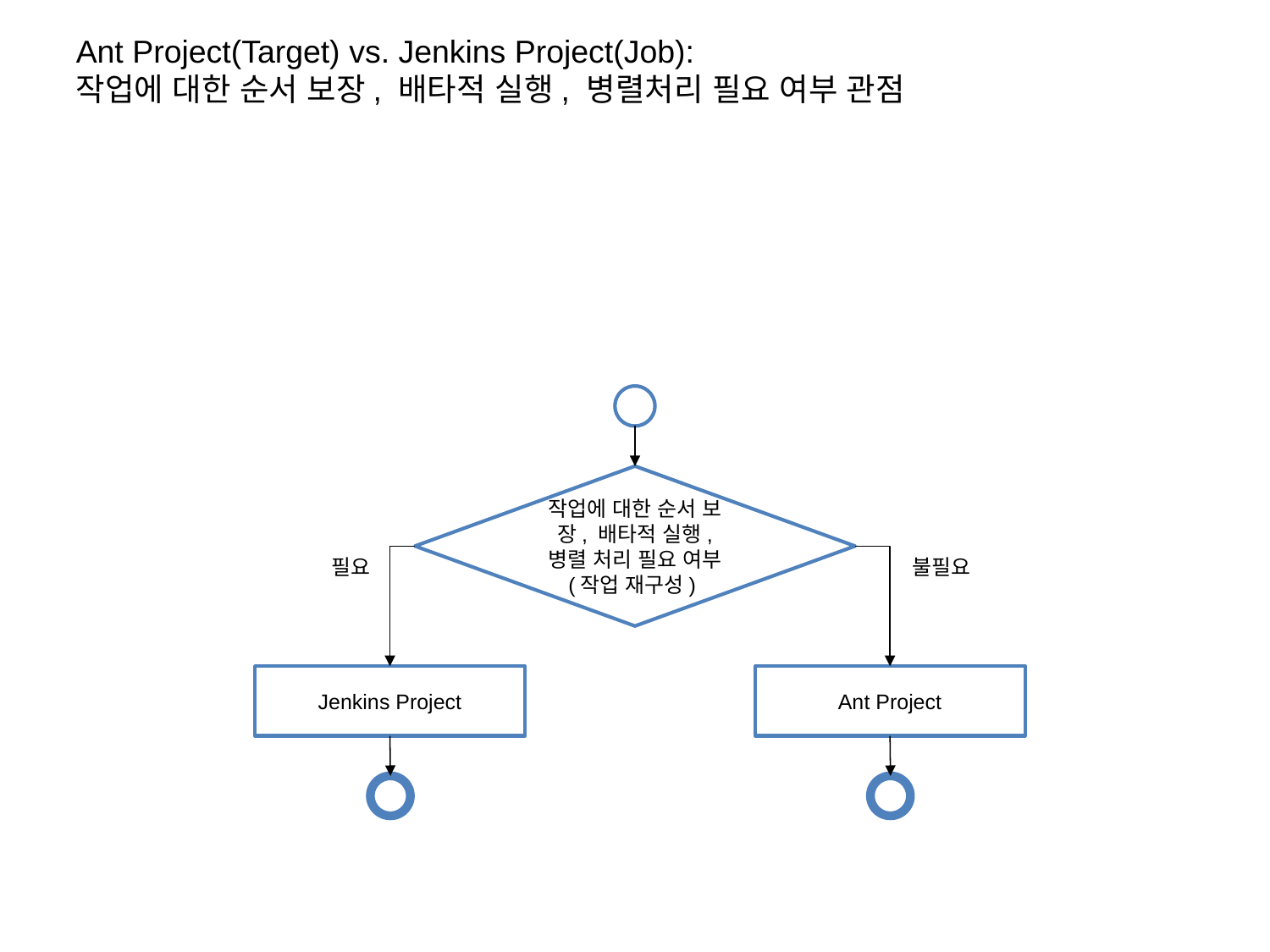

Ant Project(Target) vs. Jenkins Project(Job):
작업에 대한 순서 보장, 배타적 실행, 병렬처리 필요 여부 관점

작업에 대한 순서 보장, 배타적 실행, 병렬 처리 필요 여부
(작업 재구성)
필요
불필요
Jenkins Project
Ant Project